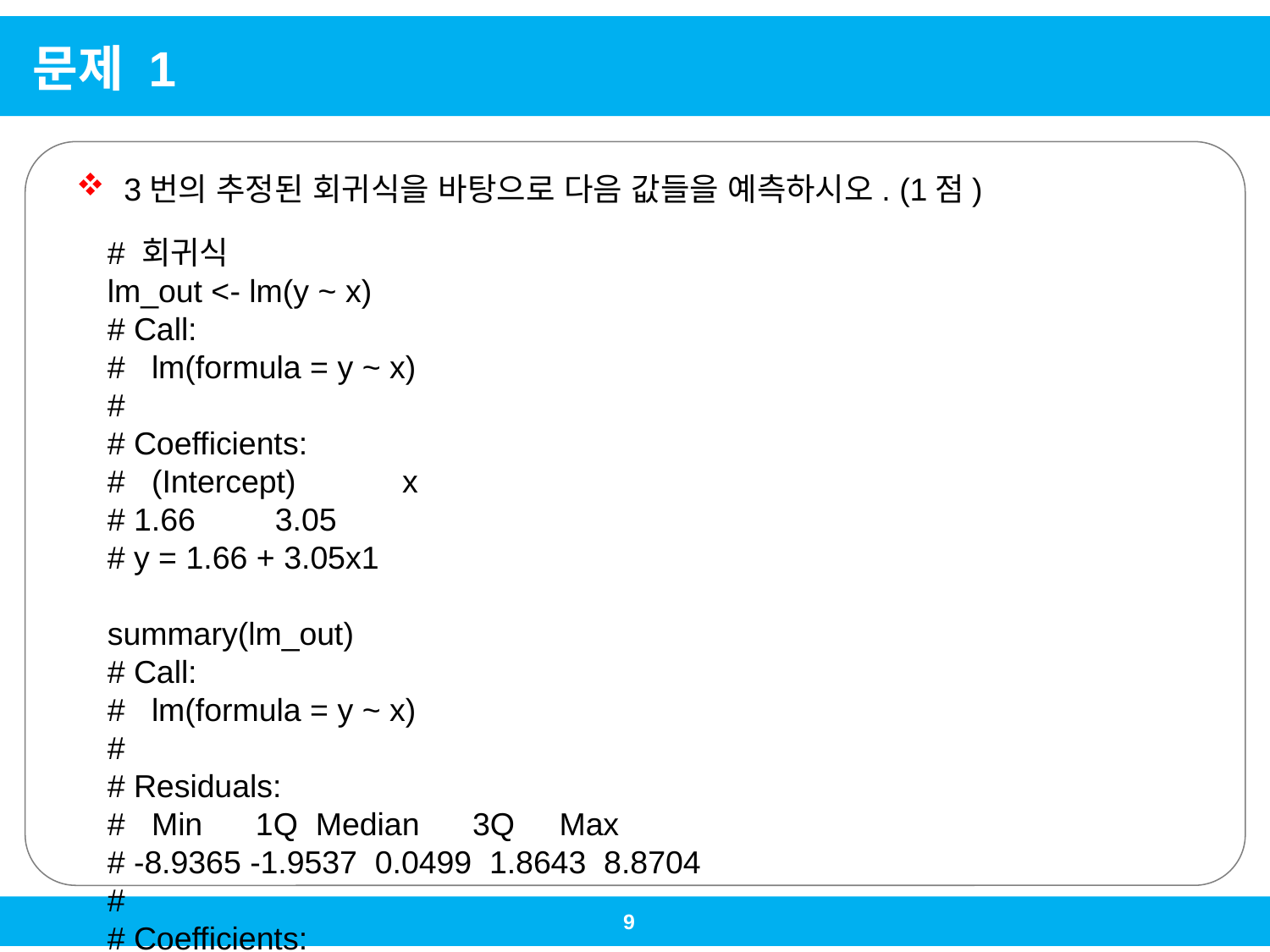

# 문제 1
3번의 추정된 회귀식을 바탕으로 다음 값들을 예측하시오. (1점)
# 회귀식
lm_out <- lm(y ~ x)
# Call:
#   lm(formula = y ~ x)
#
# Coefficients:
#   (Intercept)            x
# 1.66         3.05
# y = 1.66 + 3.05x1

summary(lm_out)
# Call:
#   lm(formula = y ~ x)
#
# Residuals:
#   Min      1Q  Median      3Q     Max
# -8.9365 -1.9537  0.0499  1.8643  8.8704
#
# Coefficients:
#               Estimate Std. Error t value Pr(>|t|)
#   (Intercept)  1.65961    0.18211   9.113   <2e-16 ***
#   x            3.05047    0.03204  95.217   <2e-16 ***
#   ---
#   Signif. codes:  0 ‘***’ 0.001 ‘**’ 0.01 ‘*’ 0.05 ‘.’ 0.1 ‘ ’ 1
#
# Residual standard error: 2.946 on 998 degrees of freedom
# Multiple R-squared:  0.9008,	Adjusted R-squared:  0.9007
# F-statistic:  9066 on 1 and 998 DF,  p-value: < 2.2e-16
9